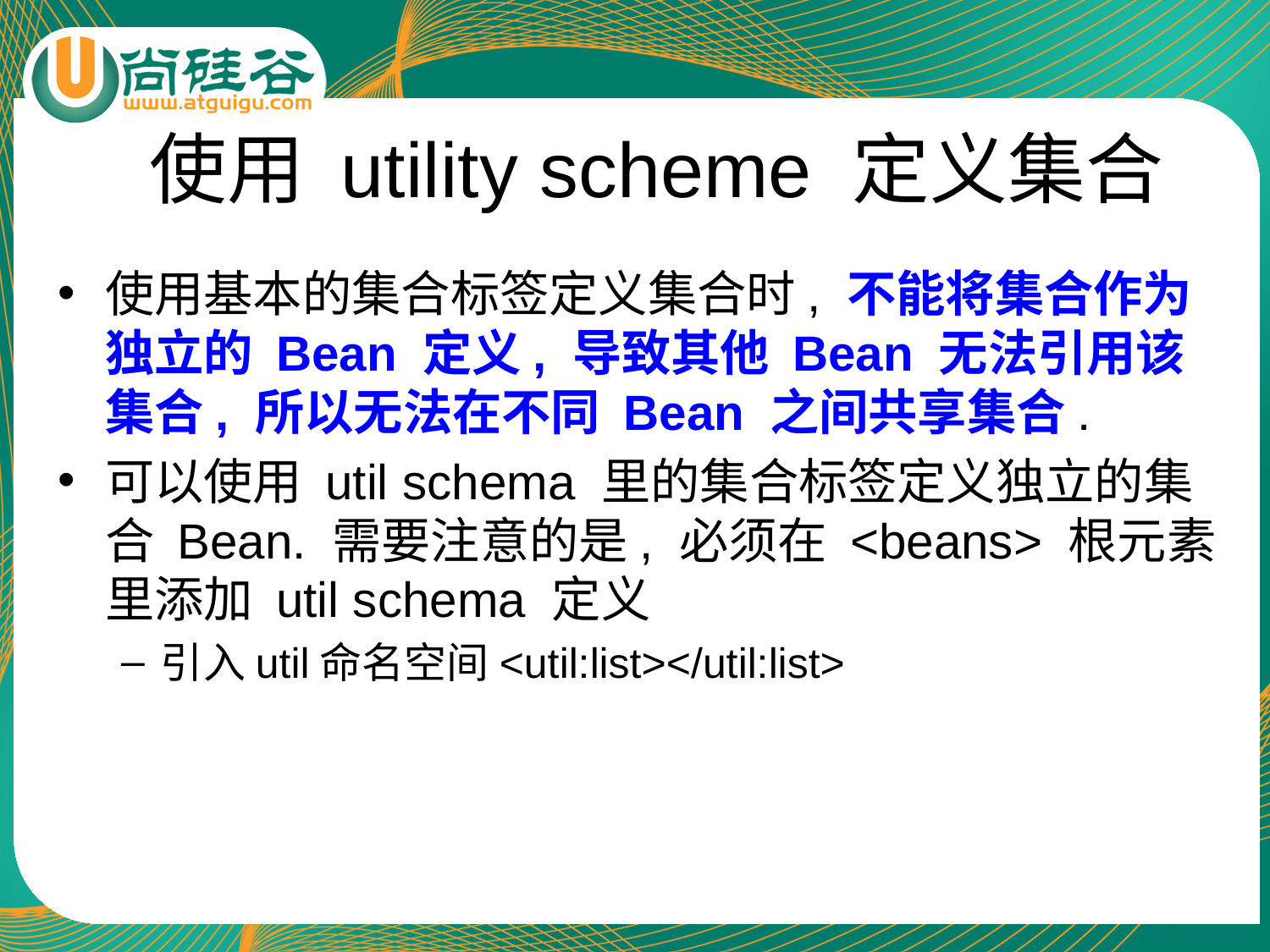

# 使用 utility scheme 定义集合
使用基本的集合标签定义集合时, 不能将集合作为独立的 Bean 定义, 导致其他 Bean 无法引用该集合, 所以无法在不同 Bean 之间共享集合.
可以使用 util schema 里的集合标签定义独立的集合 Bean. 需要注意的是, 必须在 <beans> 根元素里添加 util schema 定义
引入util命名空间<util:list></util:list>